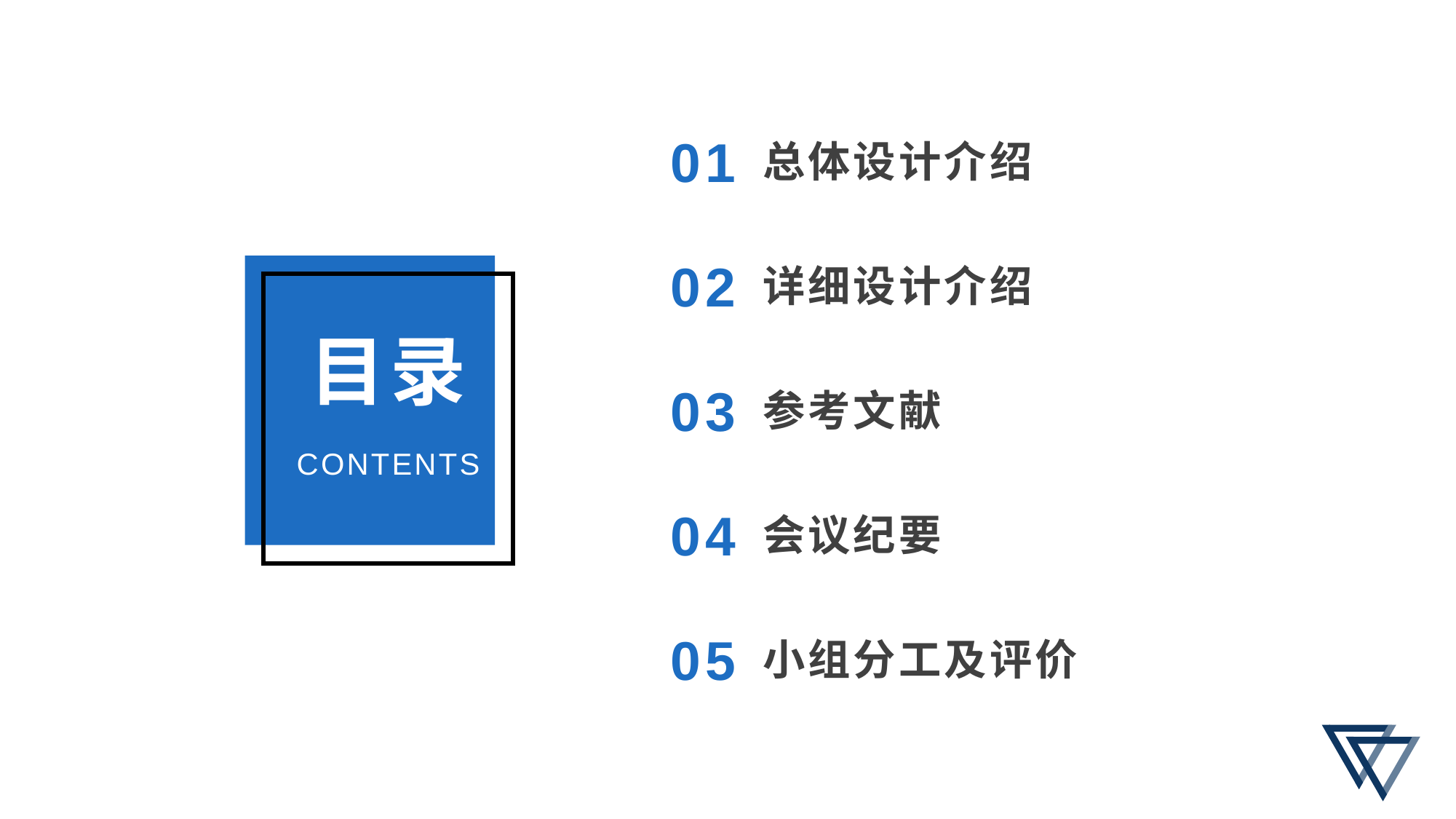

01
总体设计介绍
02
详细设计介绍

目录
03
参考文献
CONTENTS
04
会议纪要
05
小组分工及评价